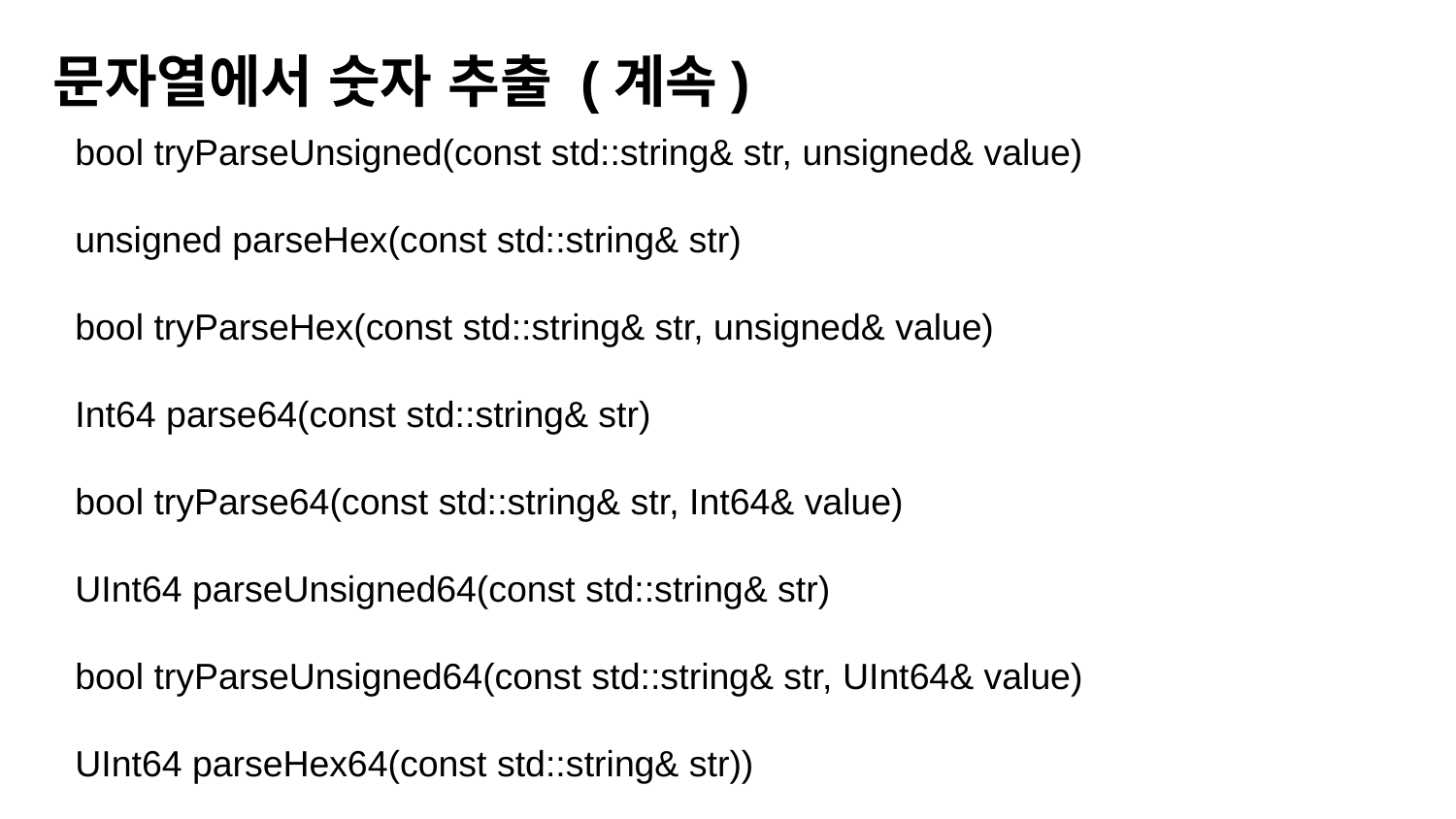

문자열에서 숫자 추출 (계속)
bool tryParseUnsigned(const std::string& str, unsigned& value)
unsigned parseHex(const std::string& str)
bool tryParseHex(const std::string& str, unsigned& value)
Int64 parse64(const std::string& str)
bool tryParse64(const std::string& str, Int64& value)
UInt64 parseUnsigned64(const std::string& str)
bool tryParseUnsigned64(const std::string& str, UInt64& value)
UInt64 parseHex64(const std::string& str))